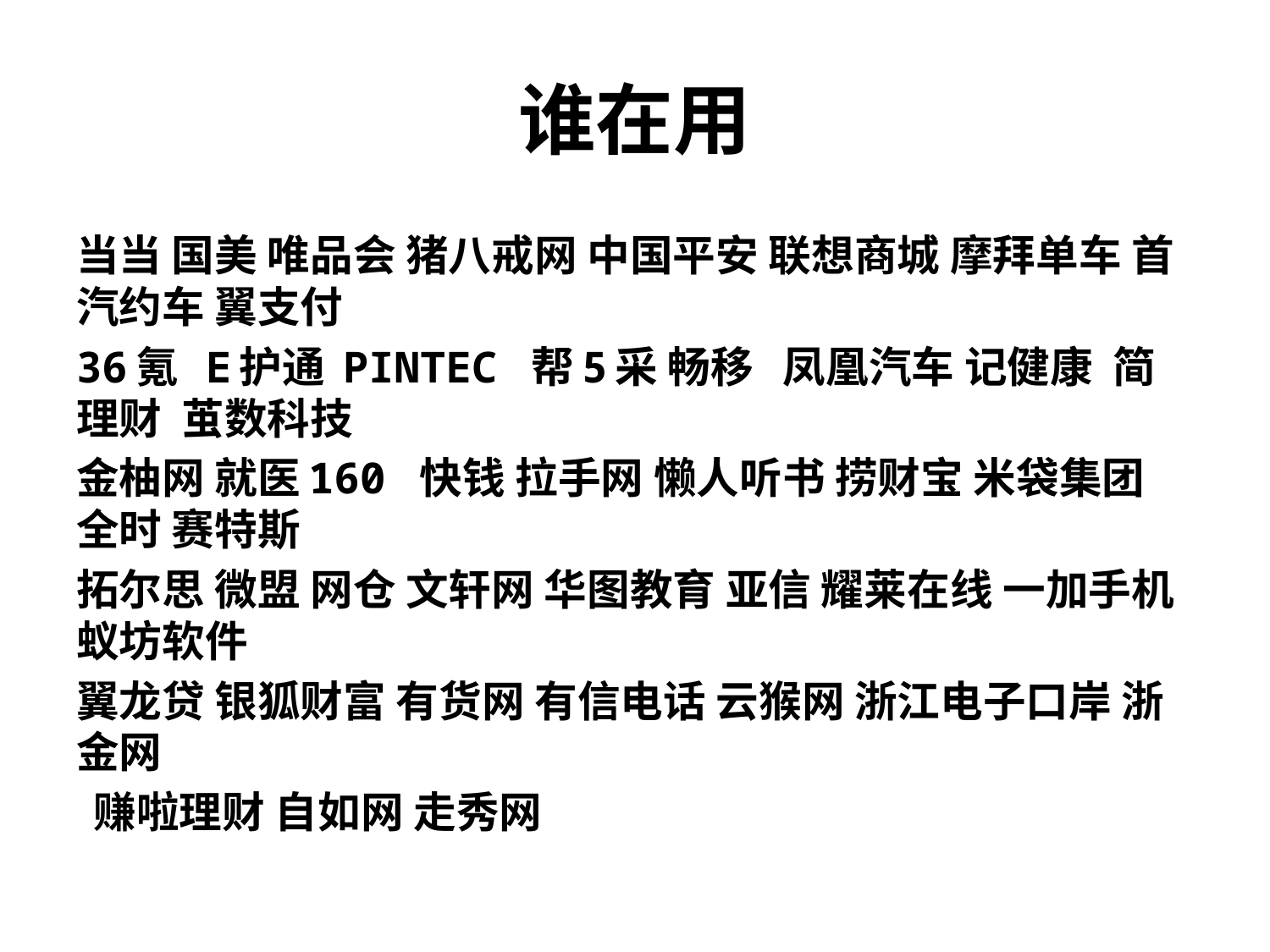

# 谁在用
当当 国美 唯品会 猪八戒网 中国平安 联想商城 摩拜单车 首汽约车 翼支付
36氪  E护通 PINTEC 帮5采 畅移   凤凰汽车 记健康  简理财  茧数科技
金柚网 就医160 快钱 拉手网 懒人听书 捞财宝 米袋集团 全时 赛特斯
拓尔思 微盟 网仓 文轩网 华图教育 亚信 耀莱在线 一加手机 蚁坊软件
翼龙贷 银狐财富 有货网 有信电话 云猴网 浙江电子口岸 浙金网
 赚啦理财 自如网 走秀网